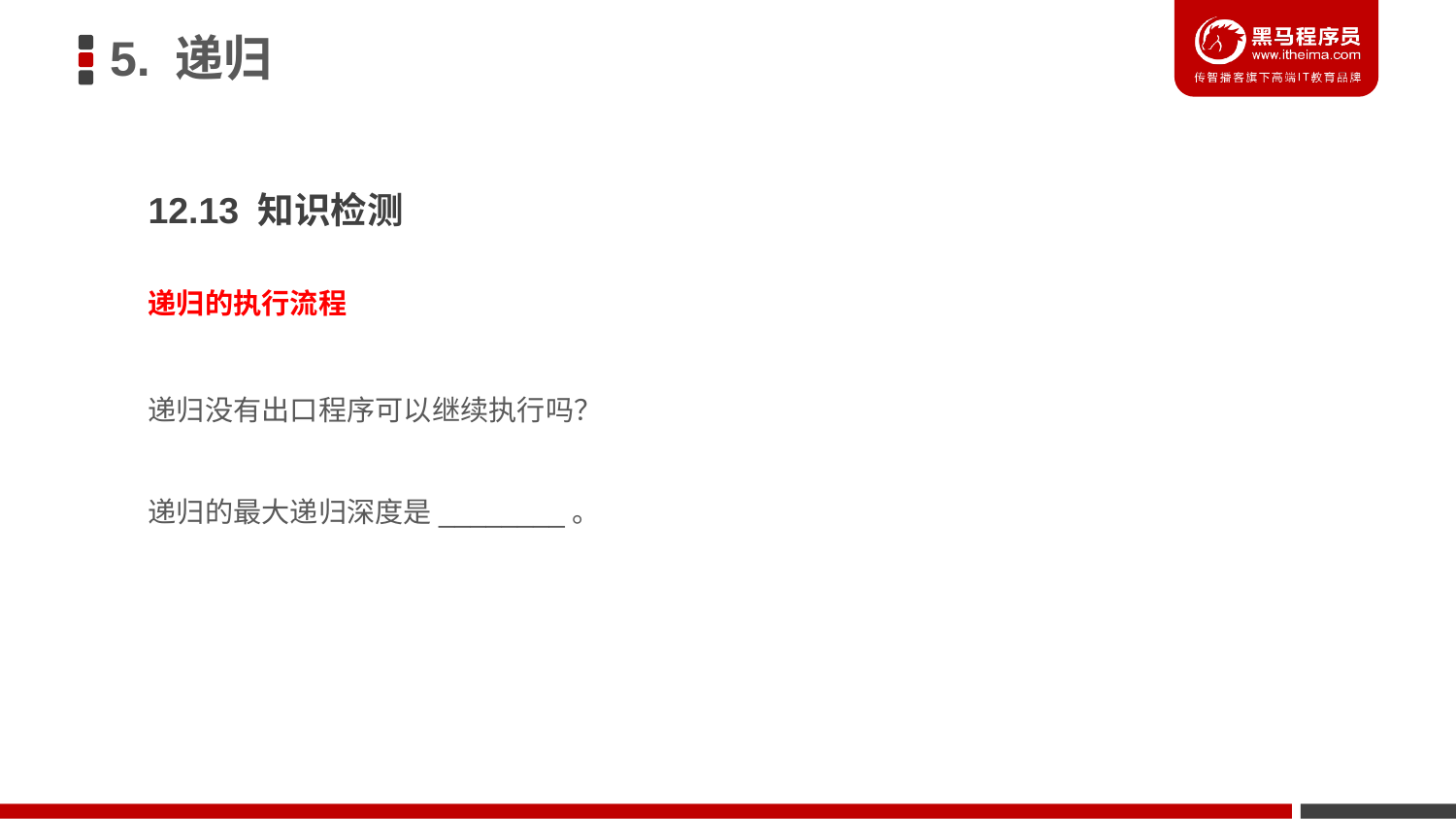

5. 递归
12.13 知识检测
递归的执行流程
递归没有出口程序可以继续执行吗？

递归的最大递归深度是________。